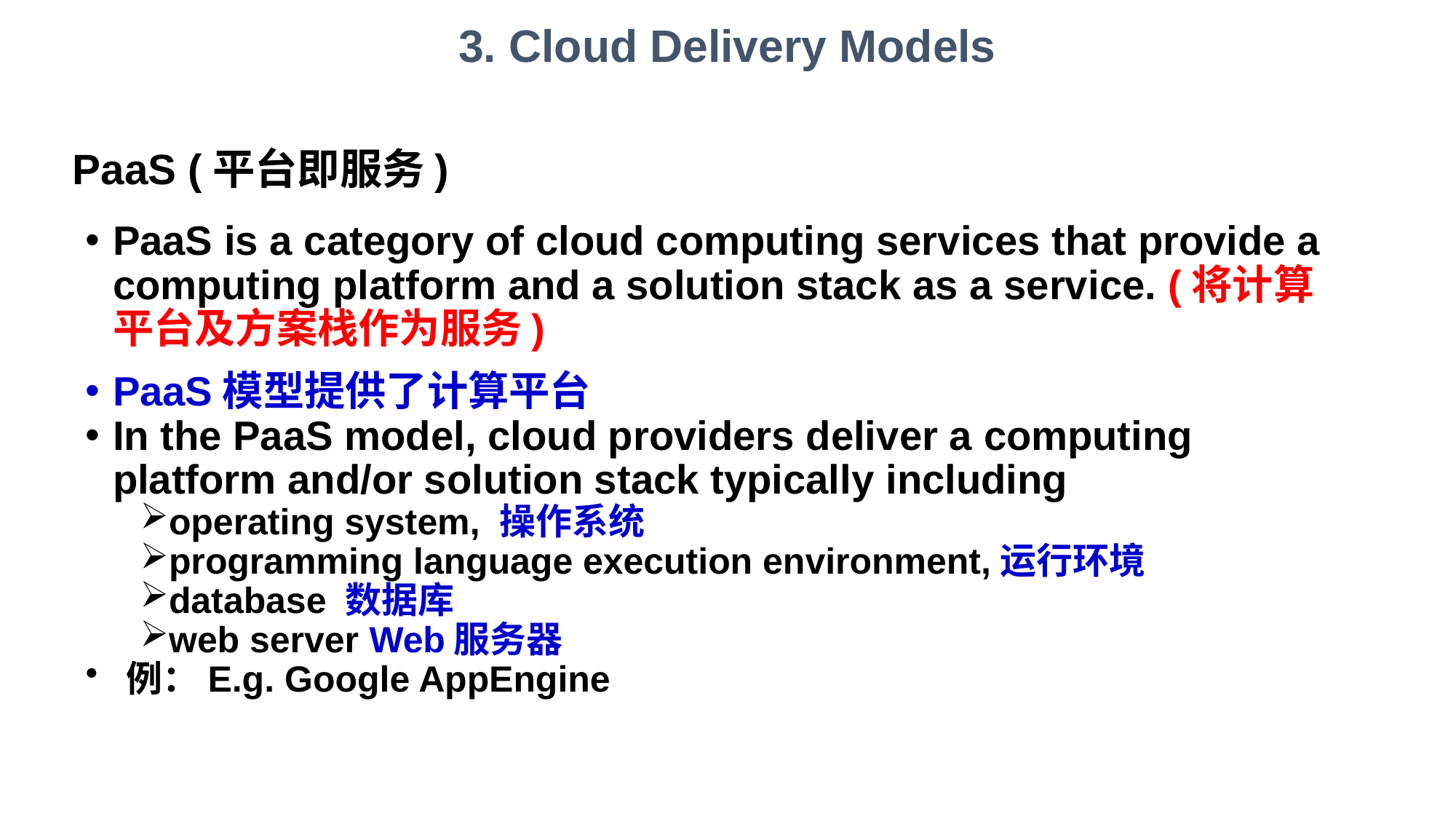

3. Cloud Delivery Models
# PaaS (平台即服务)
PaaS is a category of cloud computing services that provide a computing platform and a solution stack as a service. (将计算平台及方案栈作为服务)
PaaS模型提供了计算平台
In the PaaS model, cloud providers deliver a computing platform and/or solution stack typically including
operating system, 操作系统
programming language execution environment,运行环境
database 数据库
web server Web服务器
例：E.g. Google AppEngine